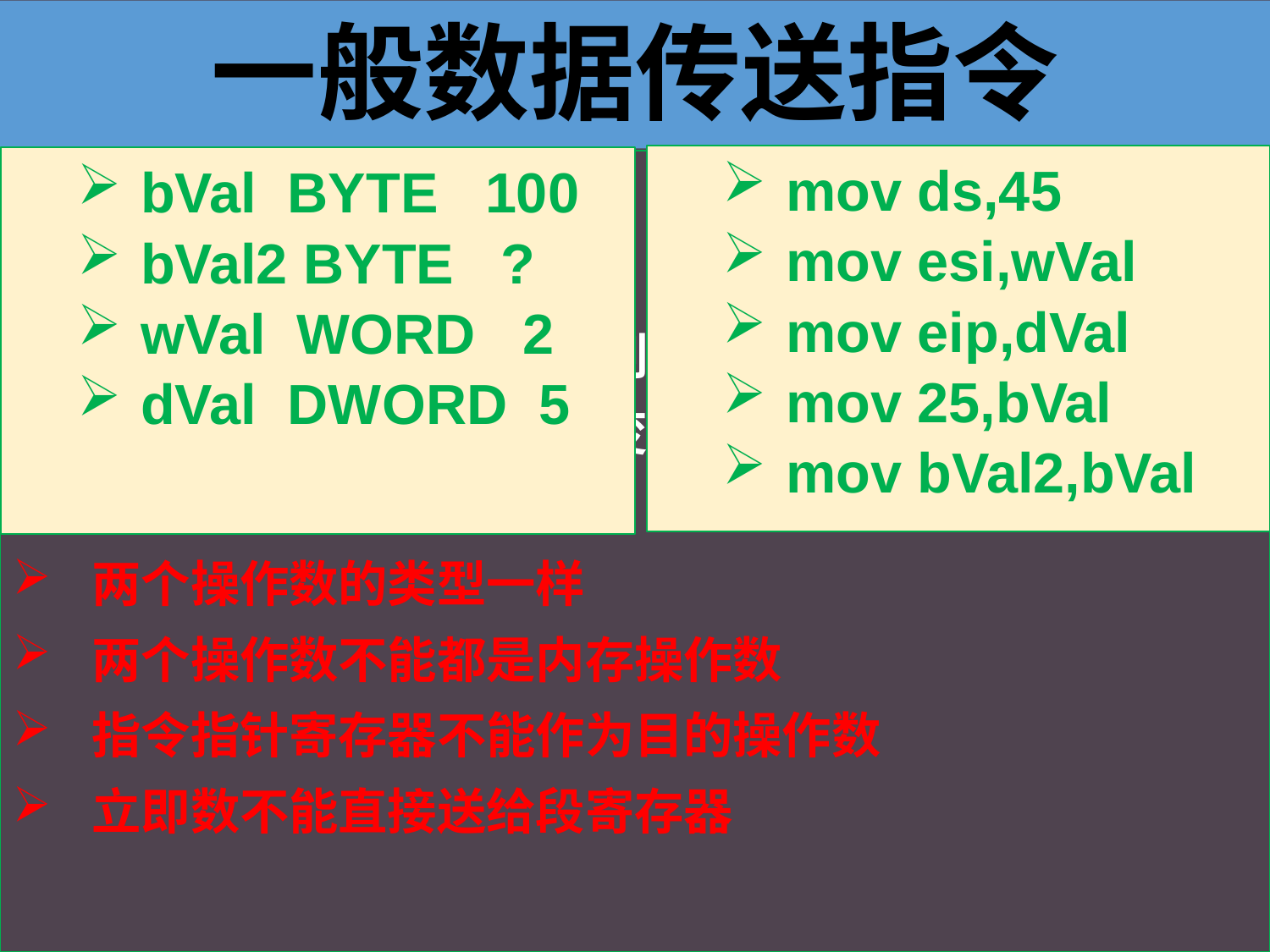

一般数据传送指令
mov ds,45
mov esi,wVal
mov eip,dVal
mov 25,bVal
mov bVal2,bVal
bVal  BYTE   100
bVal2 BYTE   ?
wVal  WORD   2
dVal  DWORD  5

MOV指令
格式： MOV  OPD ， OPS
功能：将源操作数复制到目的操作数。指令执行后，目的操作数的值变为源操作数的值，而源操作数的值不变。
两个操作数的类型一样
两个操作数不能都是内存操作数
指令指针寄存器不能作为目的操作数
立即数不能直接送给段寄存器